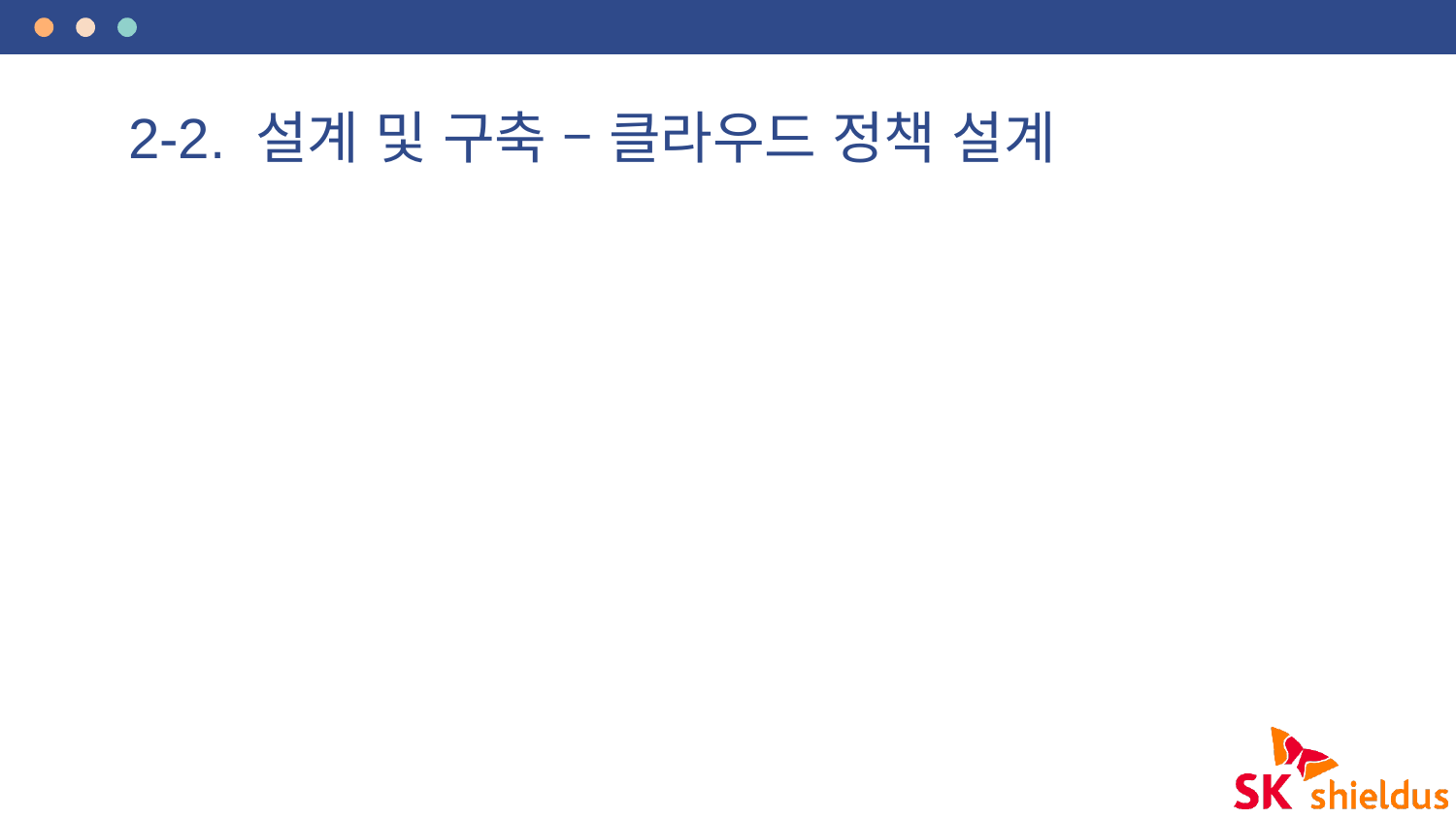

# 2-2. 설계 및 구축 – 클라우드 정책 설계